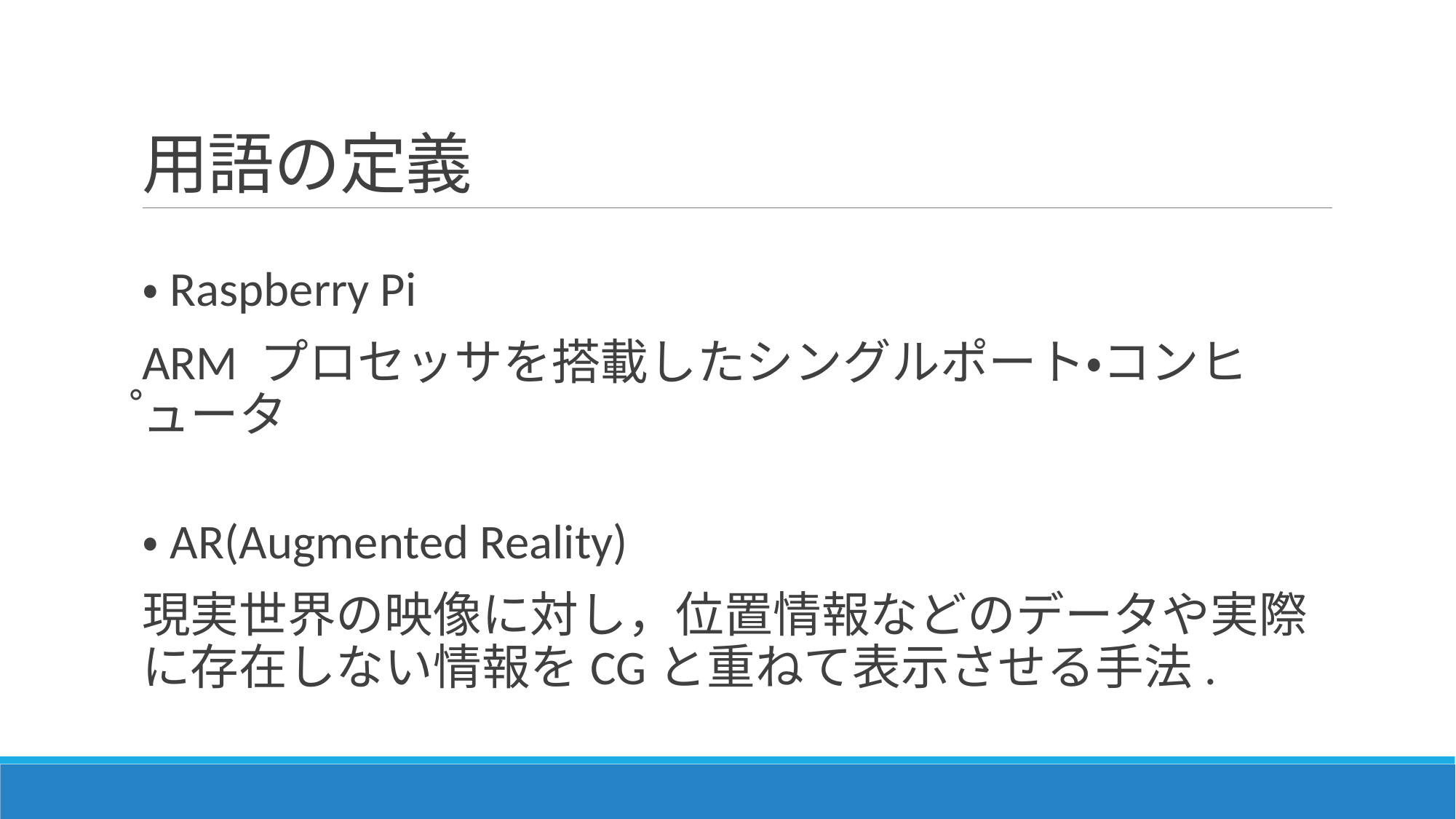

# 用語の定義
・Raspberry Pi
ARM プロセッサを搭載したシングルポート・コンピュータ
・AR(Augmented Reality)
現実世界の映像に対し，位置情報などのデータや実際に存在しない情報をCGと重ねて表示させる手法.